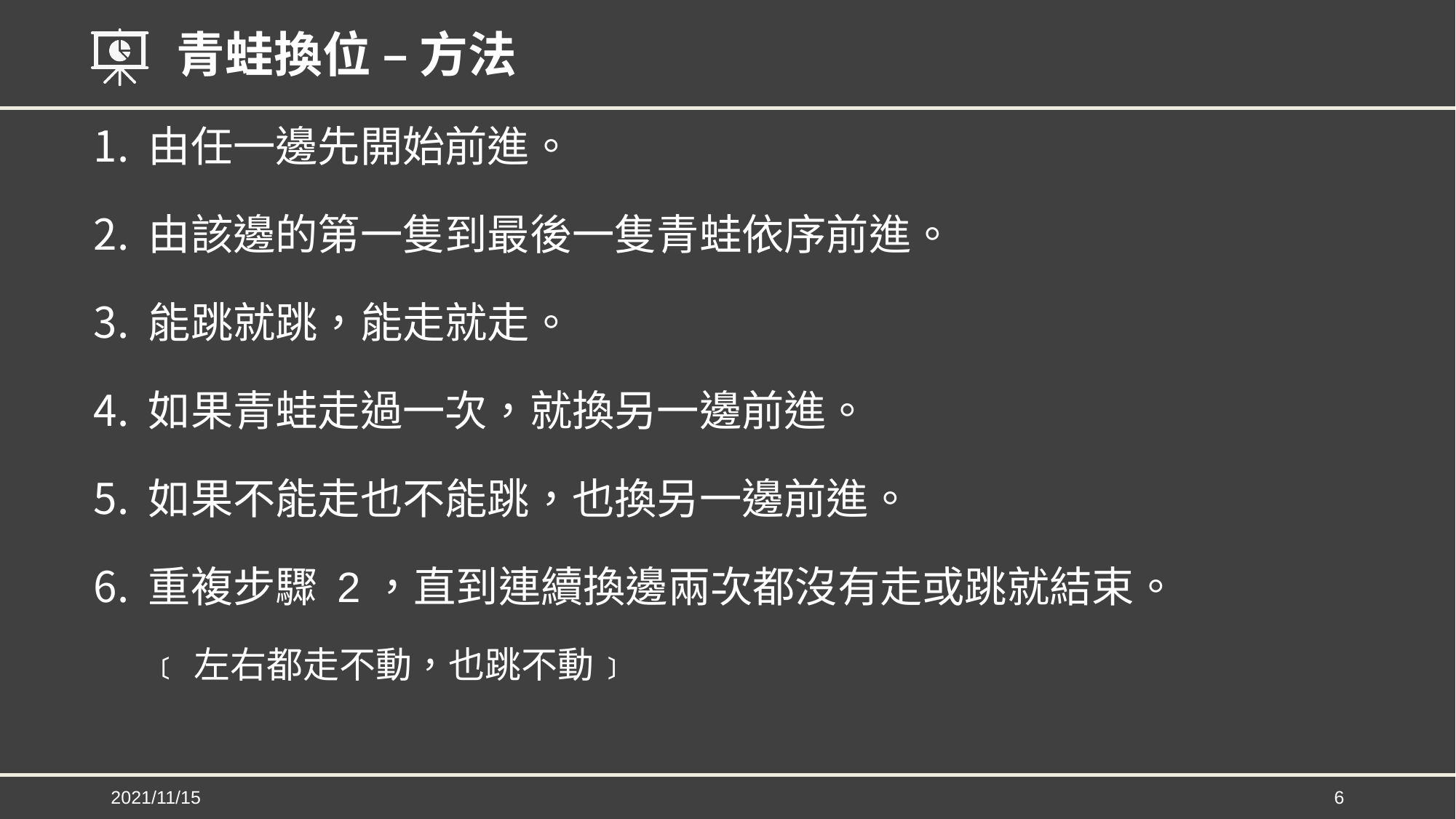

# 青蛙換位 – 方法
由任一邊先開始前進。
由該邊的第一隻到最後一隻青蛙依序前進。
能跳就跳，能走就走。
如果青蛙走過一次，就換另一邊前進。
如果不能走也不能跳，也換另一邊前進。
重複步驟 2，直到連續換邊兩次都沒有走或跳就結束。
﹝左右都走不動，也跳不動﹞
2021/11/15

6